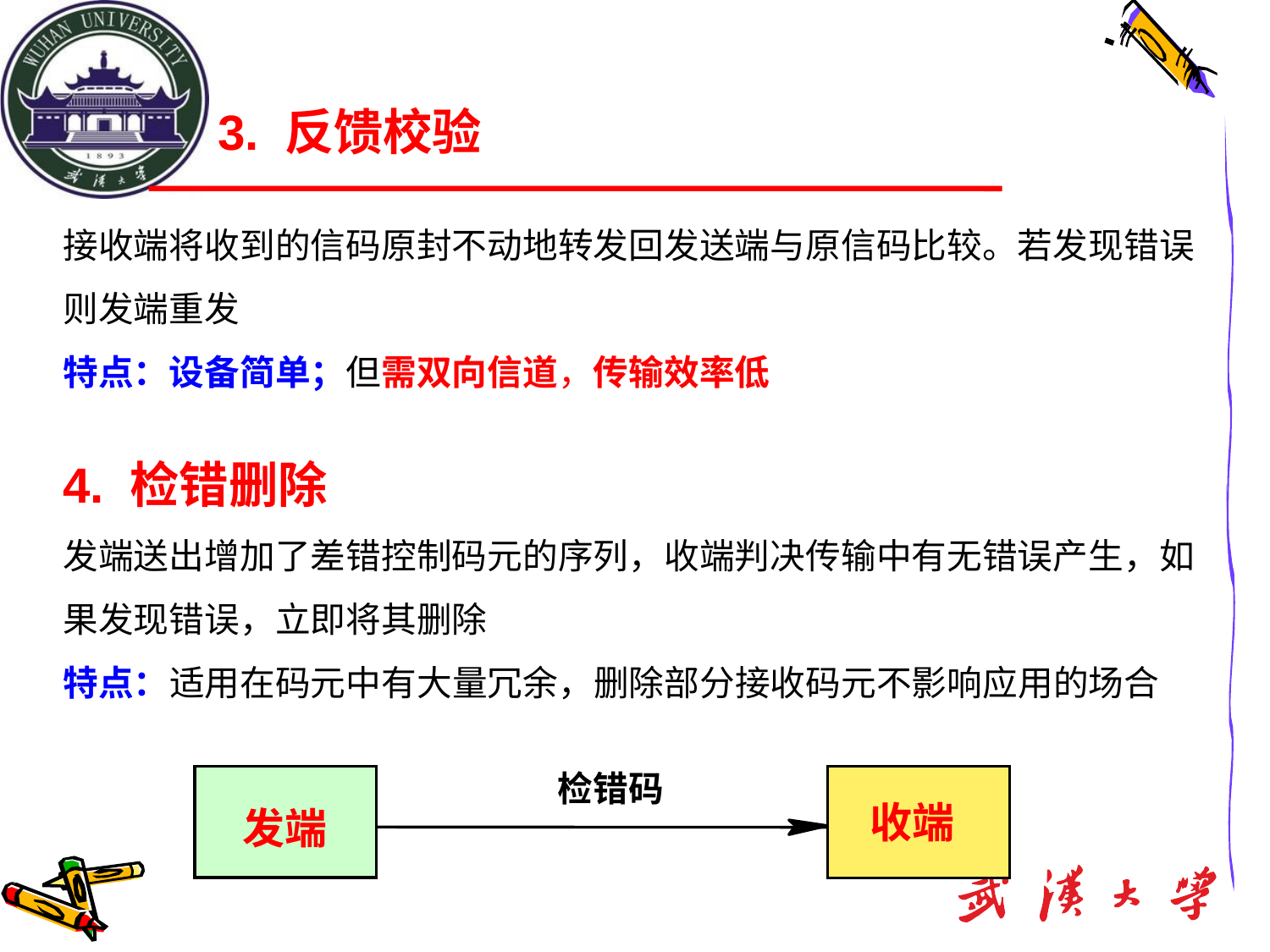

# 3. 反馈校验
接收端将收到的信码原封不动地转发回发送端与原信码比较。若发现错误则发端重发
特点：设备简单；但需双向信道，传输效率低

4. 检错删除
发端送出增加了差错控制码元的序列，收端判决传输中有无错误产生，如果发现错误，立即将其删除
特点：适用在码元中有大量冗余，删除部分接收码元不影响应用的场合

检错码

收端
发端